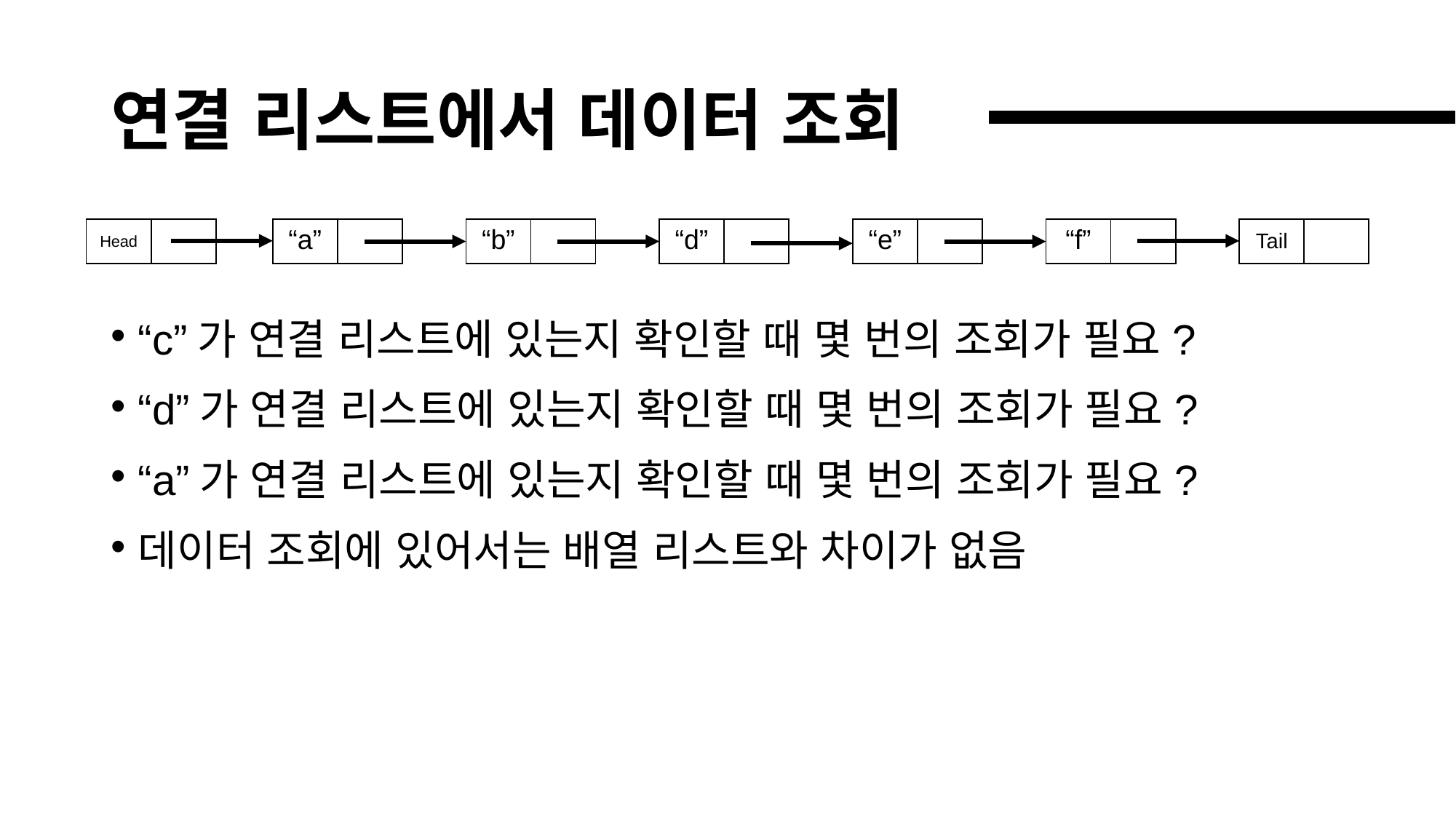

# 연결 리스트에서 데이터 조회

| Head |  |
| --- | --- |
| “a” |  |
| --- | --- |
| “b” |  |
| --- | --- |
| “d” |  |
| --- | --- |
| “e” |  |
| --- | --- |
| “f” |  |
| --- | --- |
| Tail |  |
| --- | --- |
“c”가 연결 리스트에 있는지 확인할 때 몇 번의 조회가 필요?
“d”가 연결 리스트에 있는지 확인할 때 몇 번의 조회가 필요?
“a”가 연결 리스트에 있는지 확인할 때 몇 번의 조회가 필요?
데이터 조회에 있어서는 배열 리스트와 차이가 없음